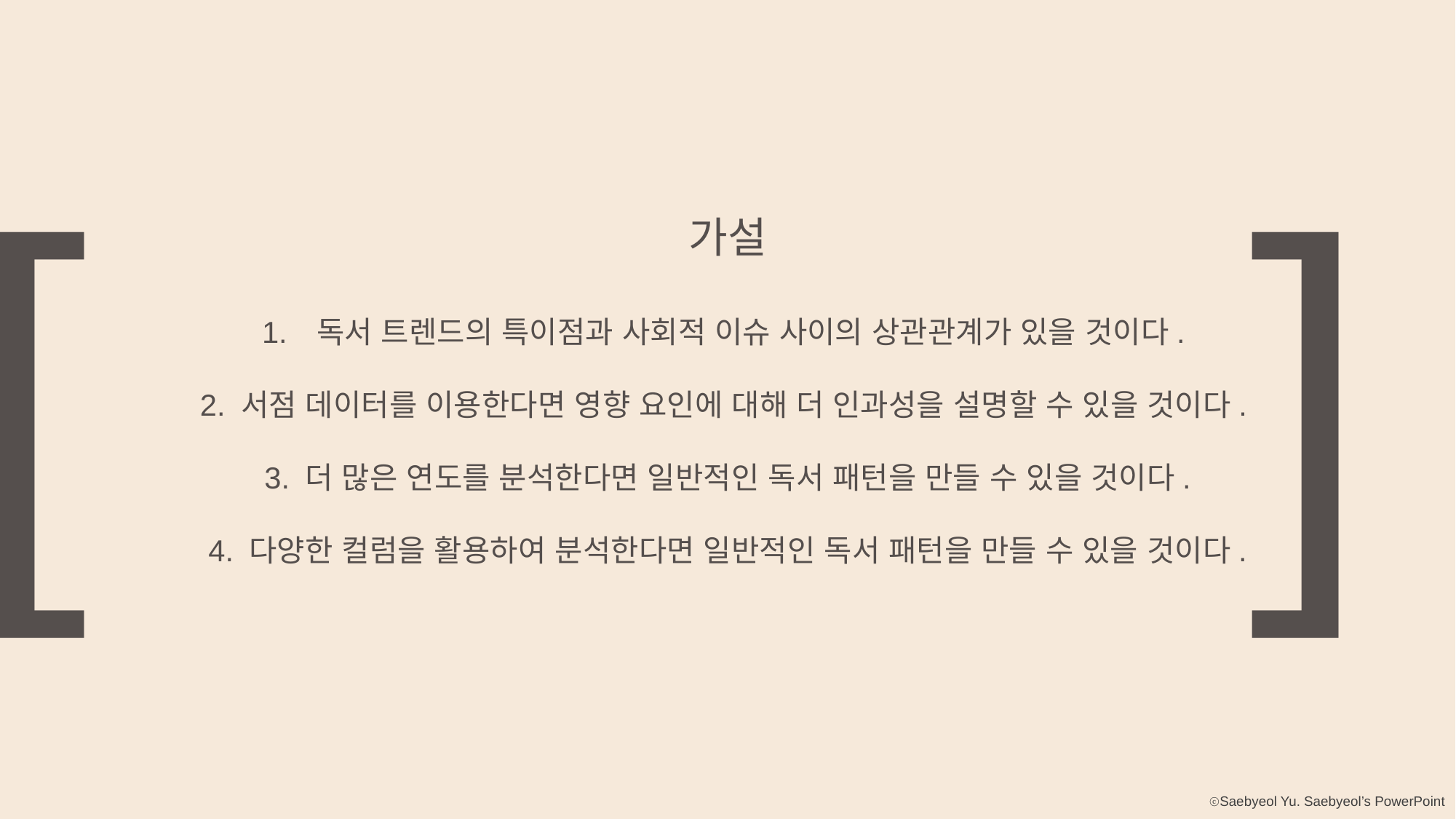

[
]
가설

독서 트렌드의 특이점과 사회적 이슈 사이의 상관관계가 있을 것이다.

2. 서점 데이터를 이용한다면 영향 요인에 대해 더 인과성을 설명할 수 있을 것이다.

3. 더 많은 연도를 분석한다면 일반적인 독서 패턴을 만들 수 있을 것이다.

4. 다양한 컬럼을 활용하여 분석한다면 일반적인 독서 패턴을 만들 수 있을 것이다.